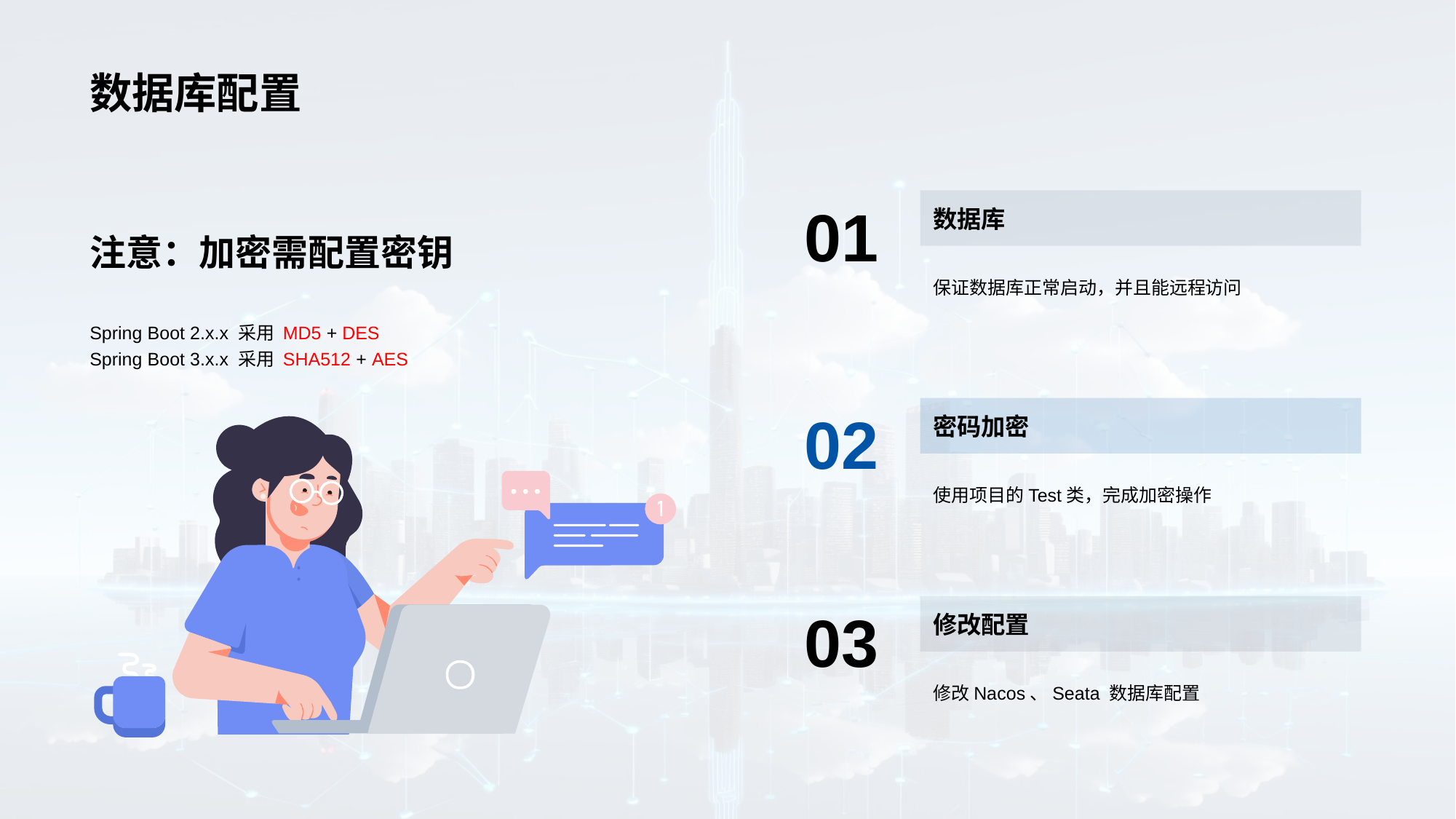

# 数据库配置
01
数据库
保证数据库正常启动，并且能远程访问
02
密码加密
使用项目的Test类，完成加密操作
03
修改配置
修改Nacos、Seata 数据库配置
注意：加密需配置密钥
Spring Boot 2.x.x 采用 MD5 + DES
Spring Boot 3.x.x 采用 SHA512 + AES